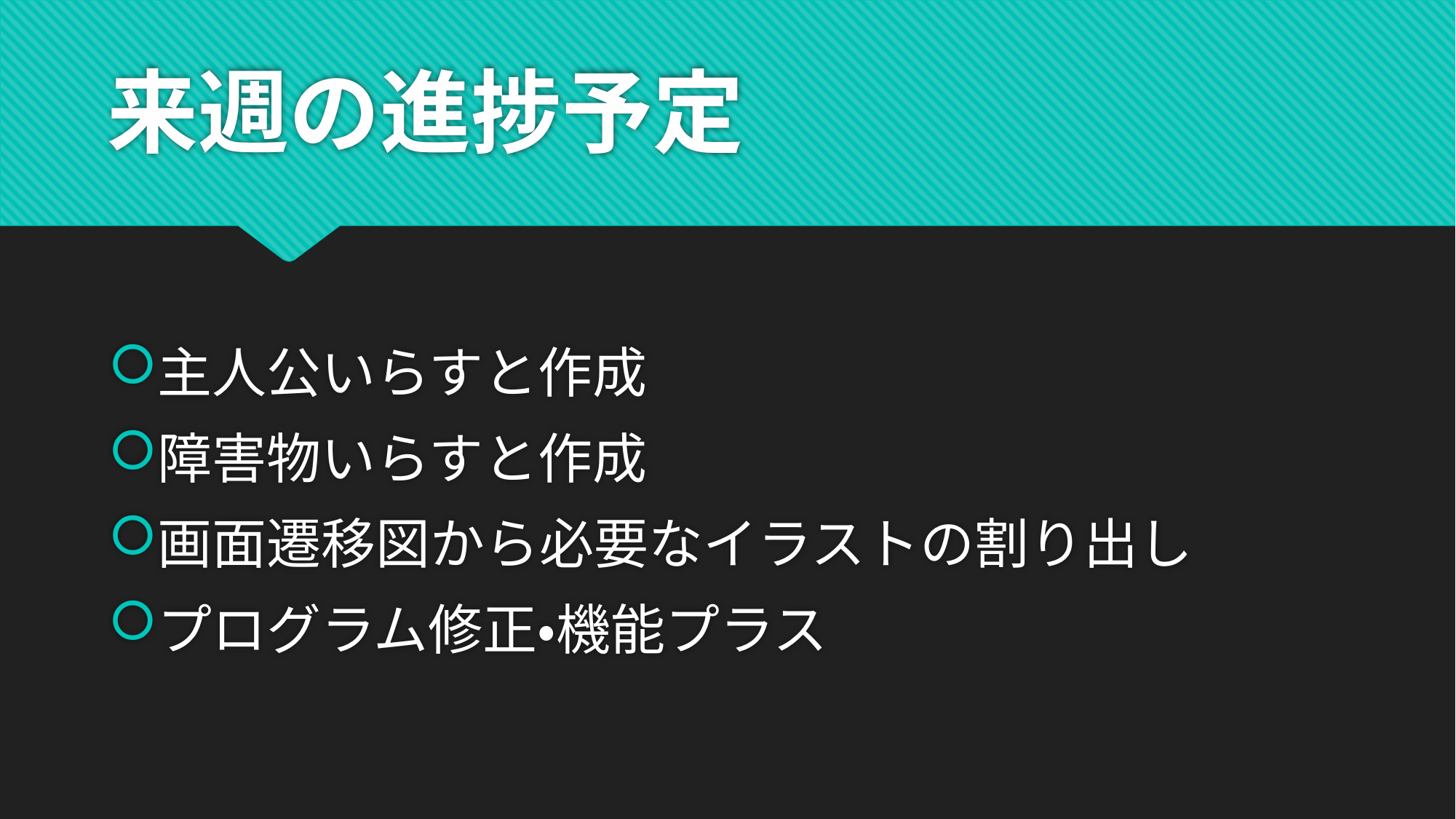

# 来週の進捗予定
主人公いらすと作成
障害物いらすと作成
画面遷移図から必要なイラストの割り出し
プログラム修正・機能プラス